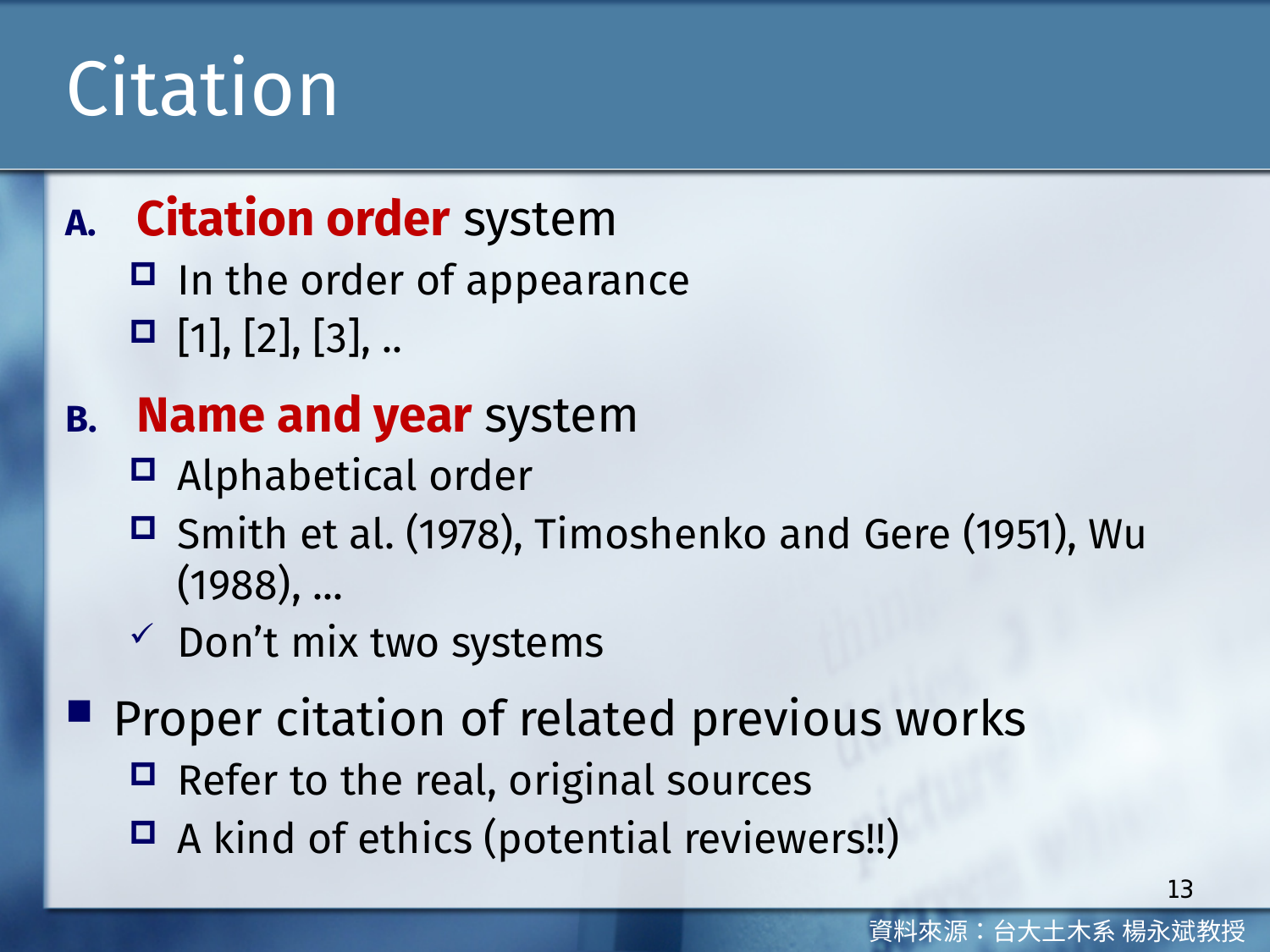

# Citation
Citation order system
In the order of appearance
[1], [2], [3], ..
Name and year system
Alphabetical order
Smith et al. (1978), Timoshenko and Gere (1951), Wu (1988), ...
Don’t mix two systems
Proper citation of related previous works
Refer to the real, original sources
A kind of ethics (potential reviewers!!)

13
資料來源：台大土木系 楊永斌教授